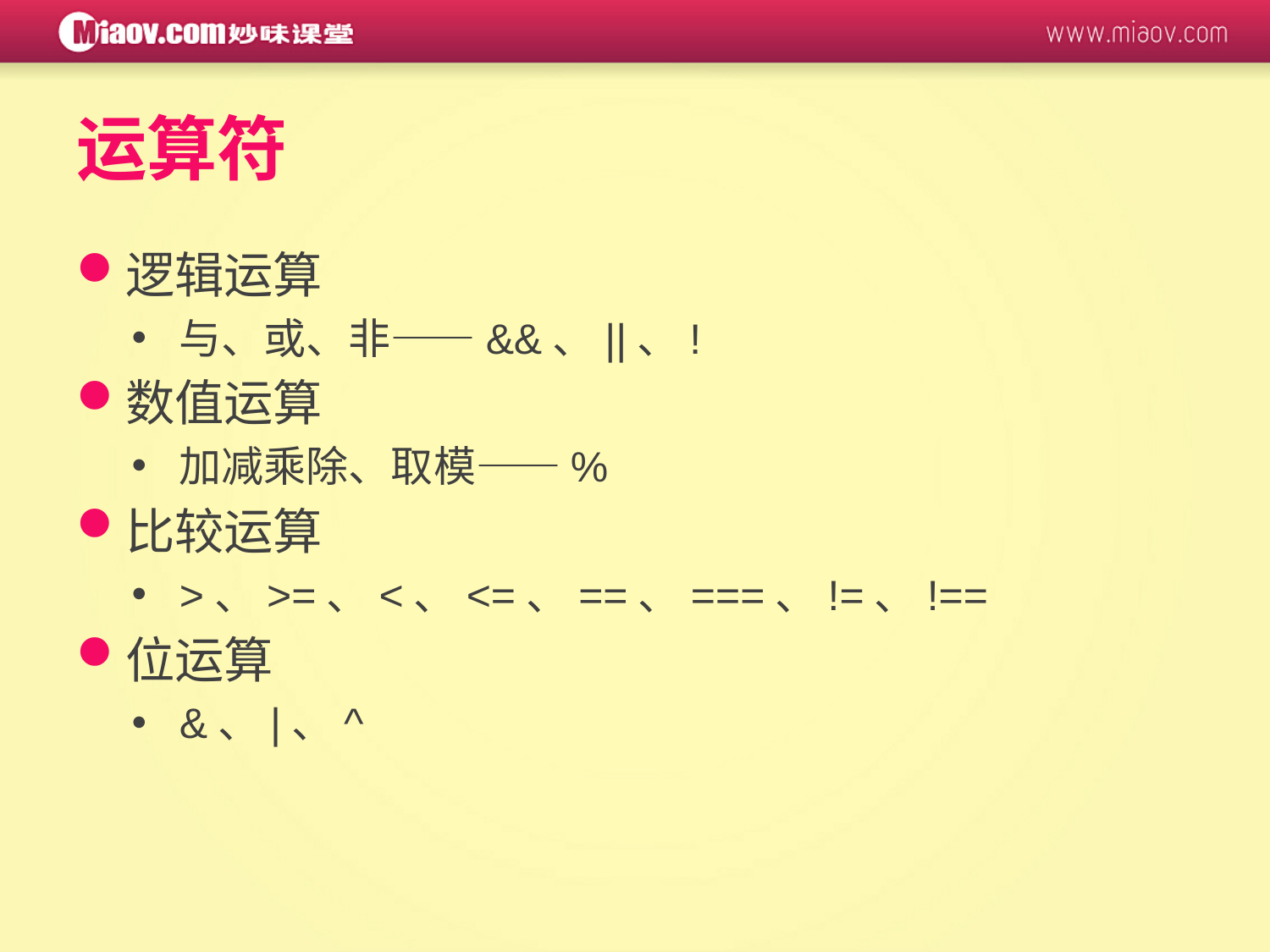

# 运算符
逻辑运算
与、或、非——&&、||、!
数值运算
加减乘除、取模——%
比较运算
>、>=、<、<=、==、===、!=、!==
位运算
&、|、^